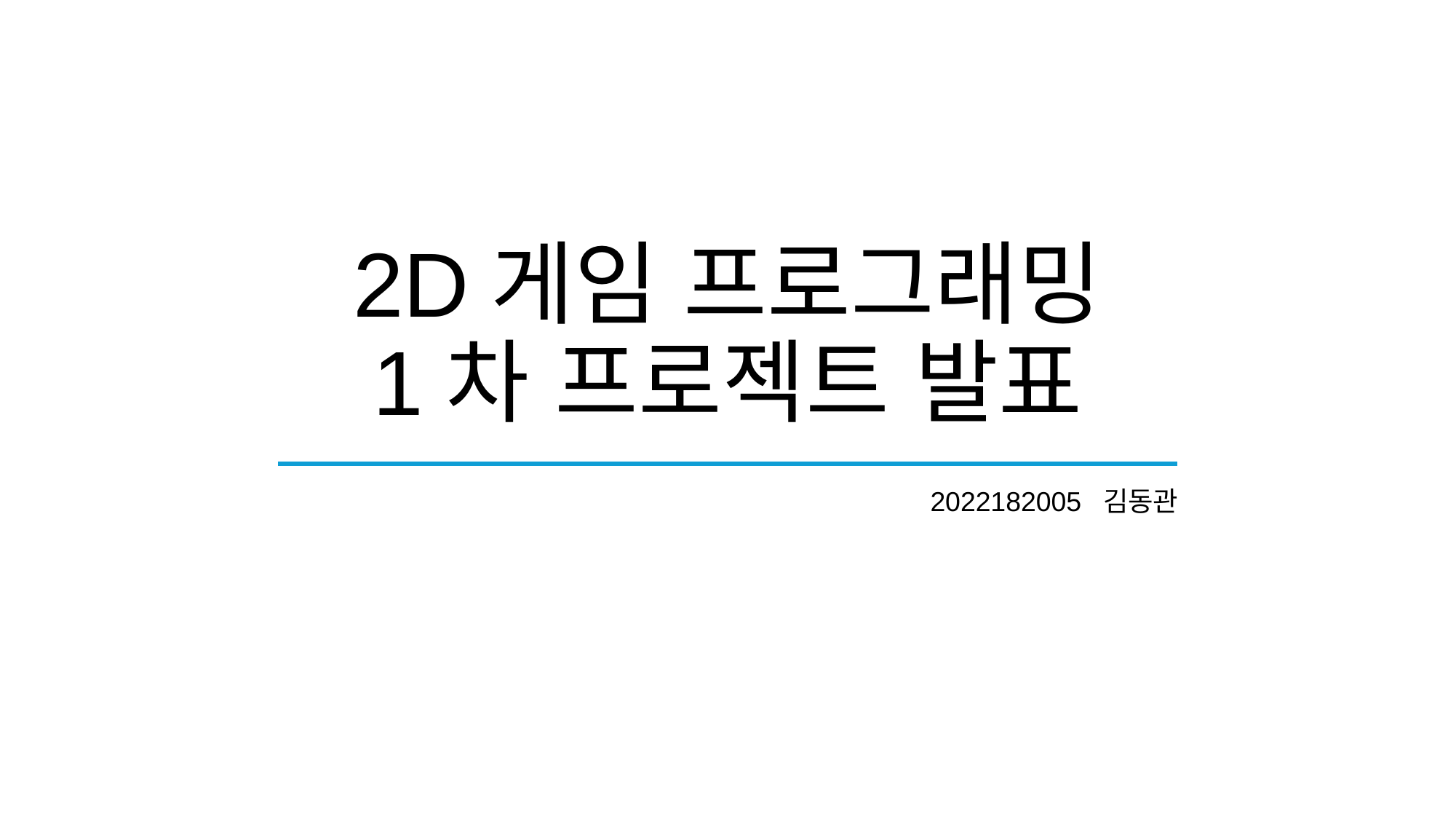

# 2D게임 프로그래밍 1차 프로젝트 발표
2022182005  김동관